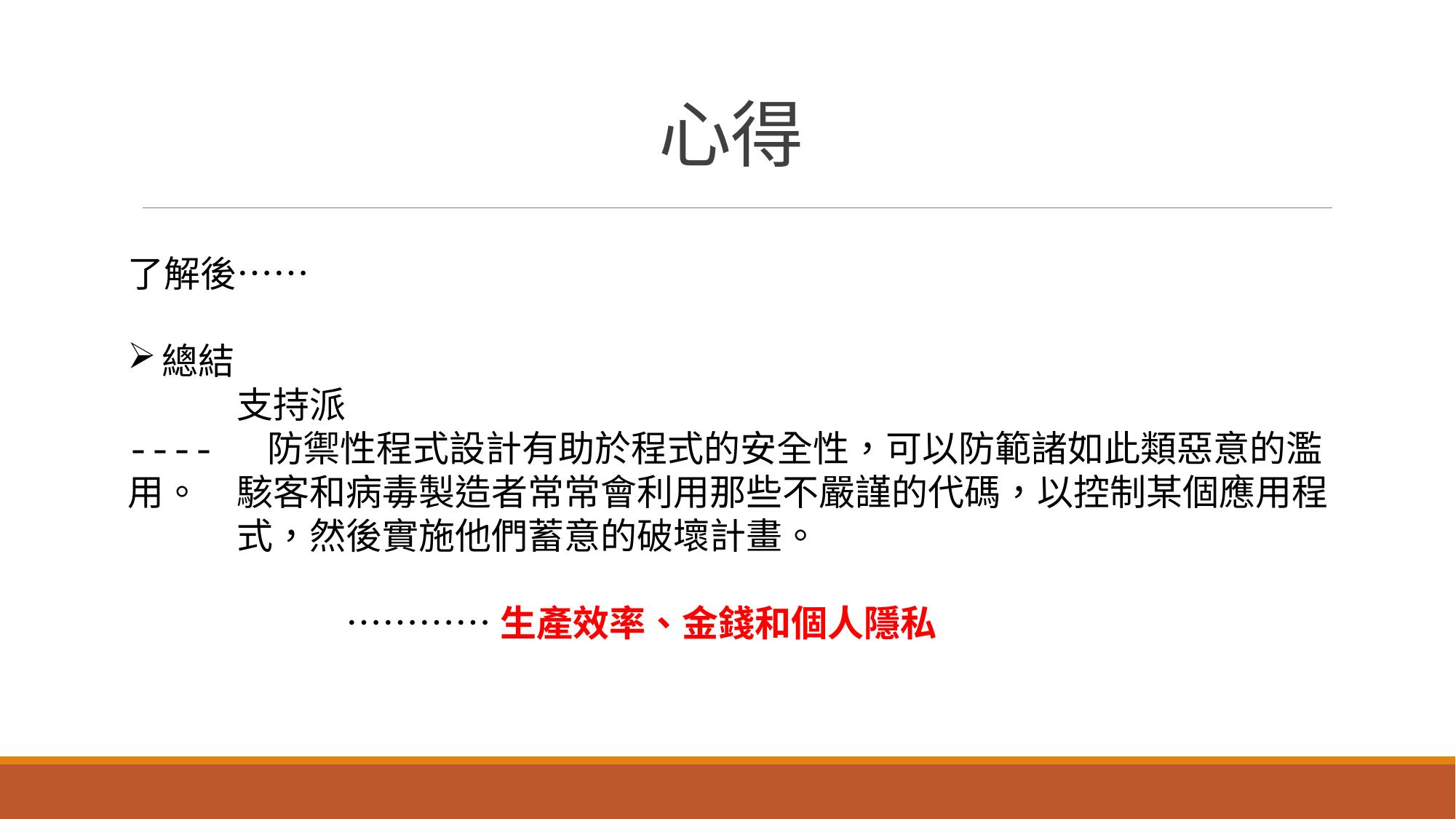

# 心得
了解後……

總結
	支持派
----  防禦性程式設計有助於程式的安全性，可以防範諸如此類惡意的濫用。	駭客和病毒製造者常常會利用那些不嚴謹的代碼，以控制某個應用程	式，然後實施他們蓄意的破壞計畫。

		…………生產效率、金錢和個人隱私